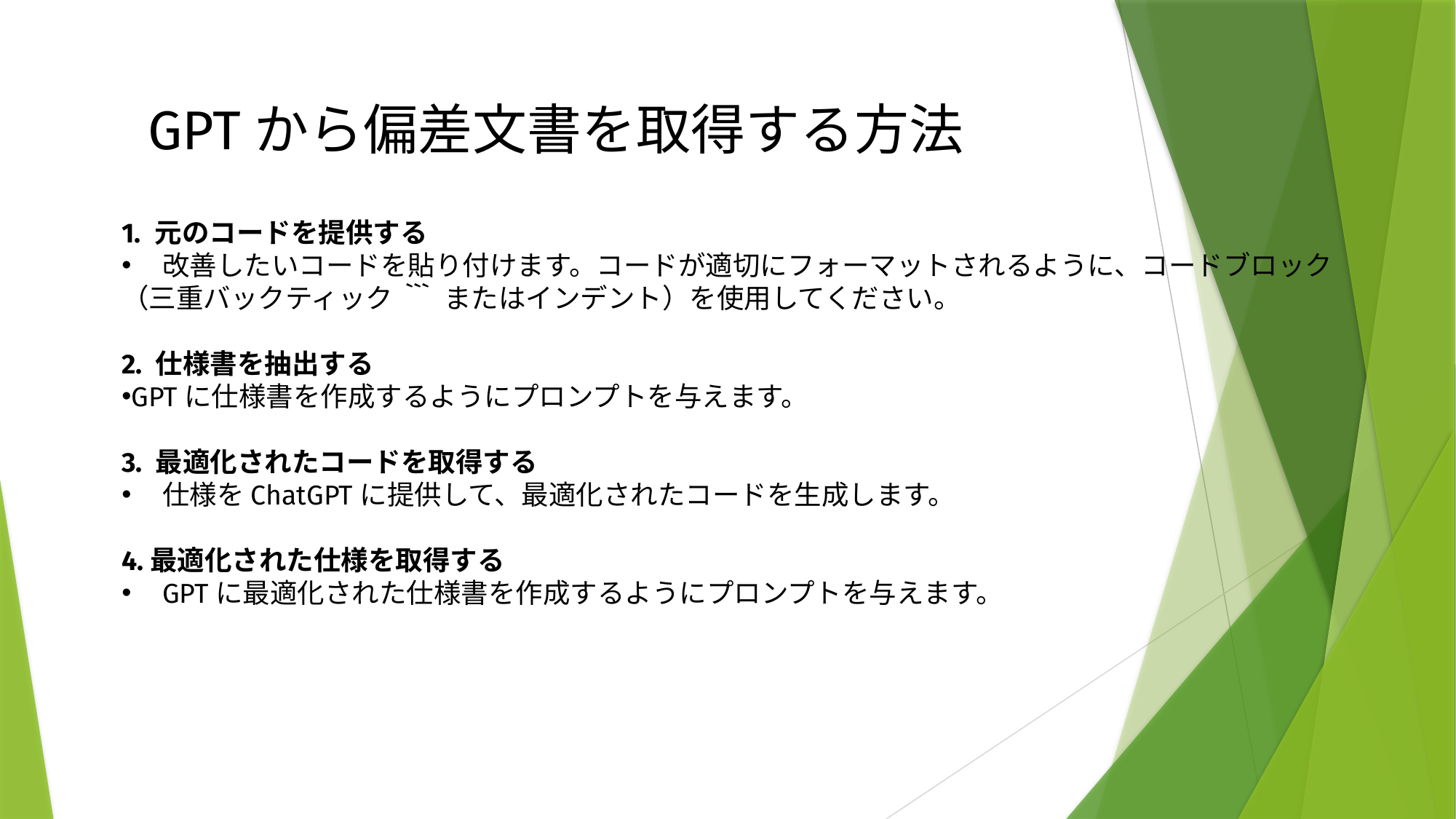

GPTから偏差文書を取得する方法
1. 元のコードを提供する
    改善したいコードを貼り付けます。コードが適切にフォーマットされるように、コードブロック（三重バックティック ``` またはインデント）を使用してください。

2. 仕様書を抽出する
GPTに仕様書を作成するようにプロンプトを与えます。

3. 最適化されたコードを取得する
    仕様をChatGPTに提供して、最適化されたコードを生成します。

4.最適化された仕様を取得する
 GPTに最適化された仕様書を作成するようにプロンプトを与えます。